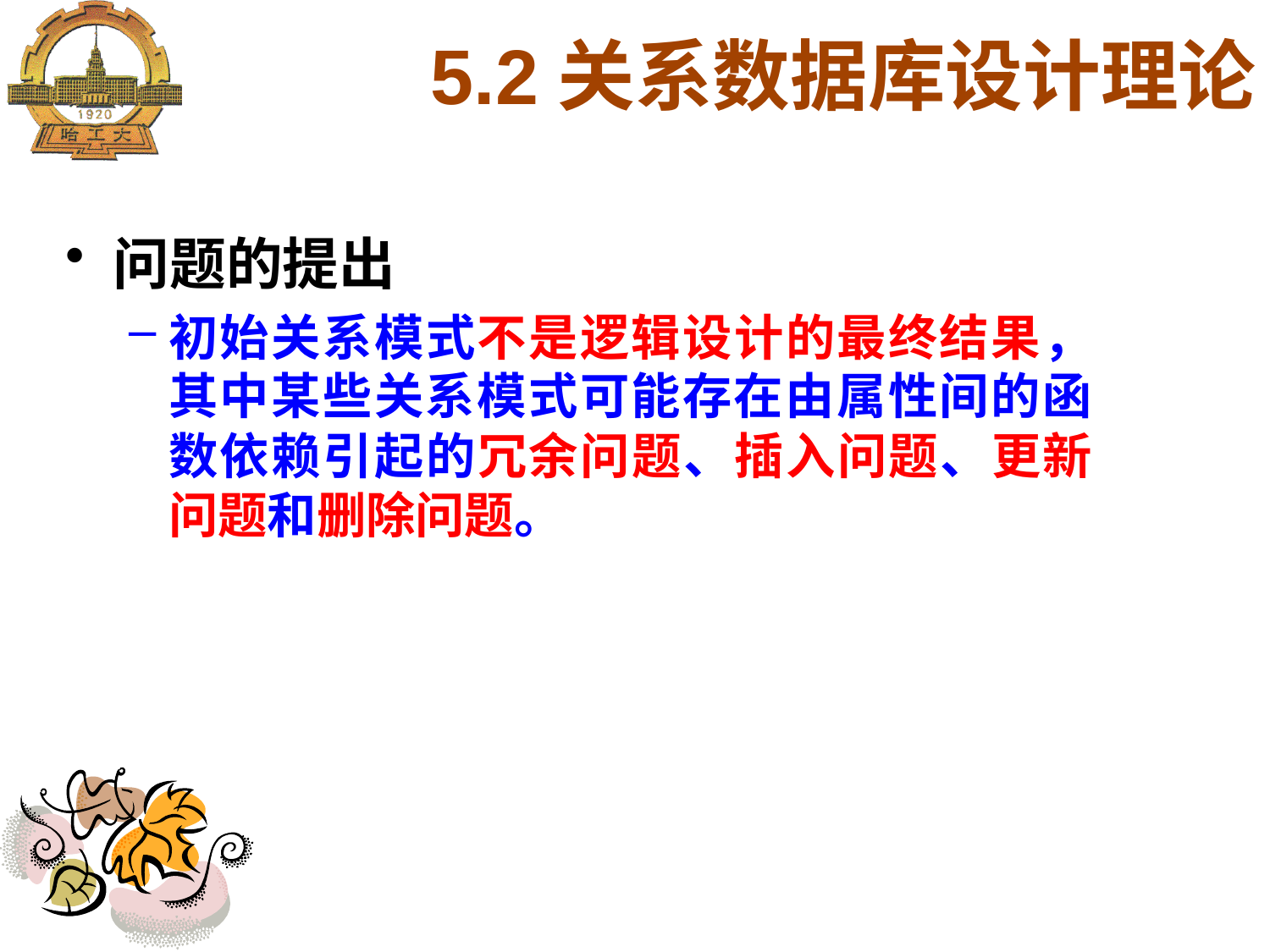

5.2关系数据库设计理论
问题的提出
初始关系模式不是逻辑设计的最终结果，其中某些关系模式可能存在由属性间的函数依赖引起的冗余问题、插入问题、更新问题和删除问题。